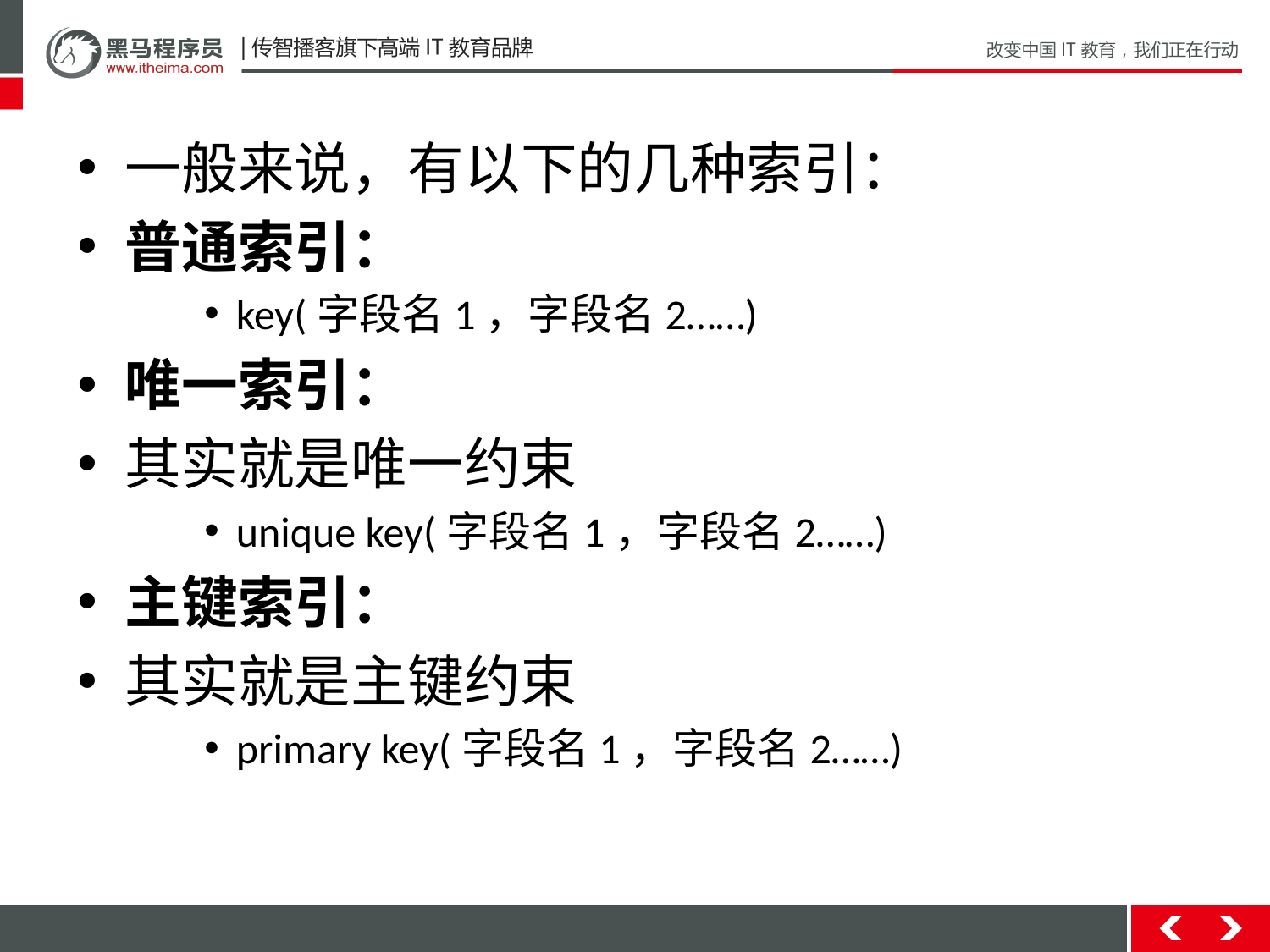

一般来说，有以下的几种索引：
普通索引：
key(字段名1，字段名2……)
唯一索引：
其实就是唯一约束
unique key(字段名1，字段名2……)
主键索引：
其实就是主键约束
primary key(字段名1，字段名2……)